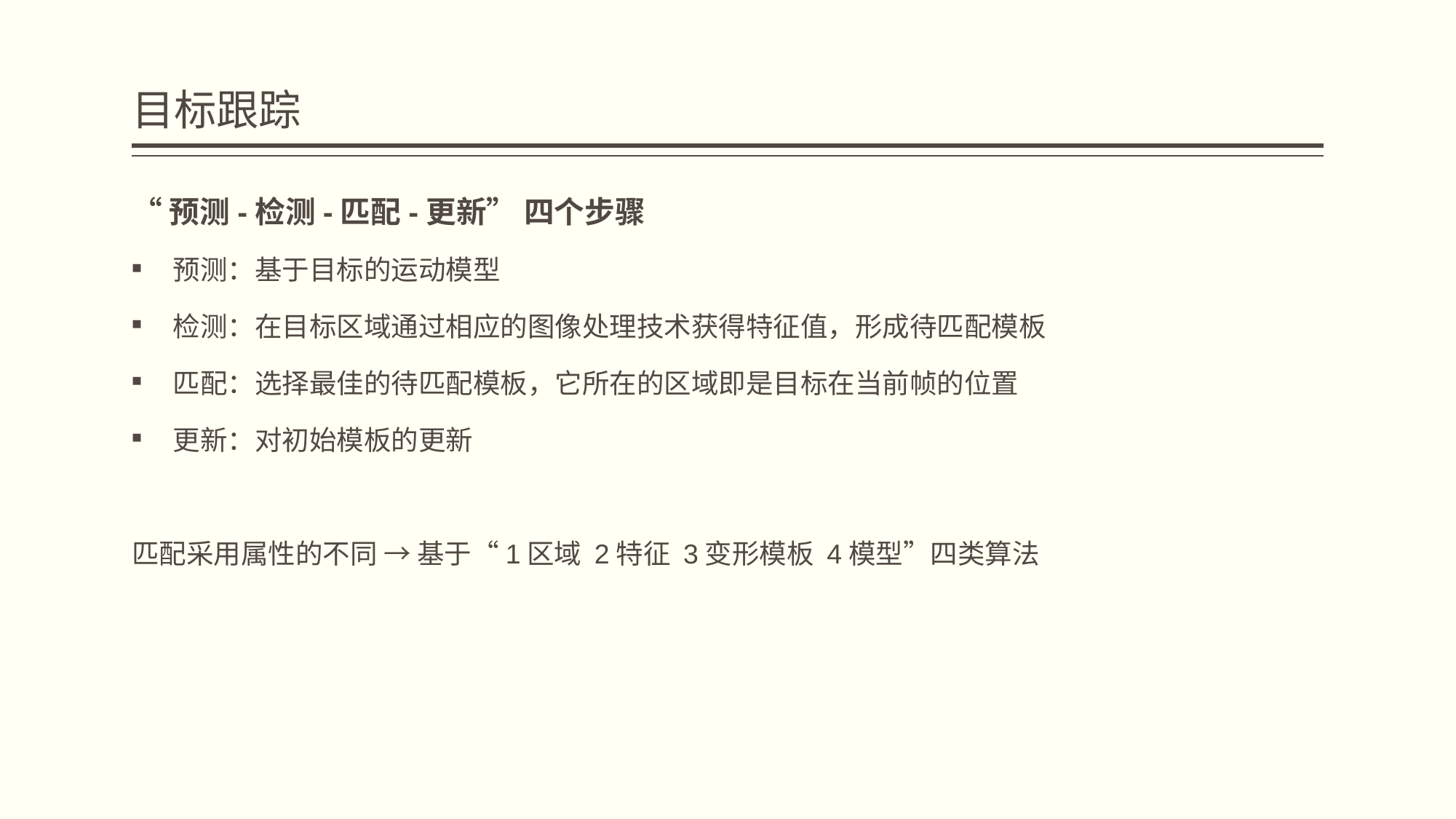

# 目标跟踪
“预测-检测-匹配-更新” 四个步骤
预测：基于目标的运动模型
检测：在目标区域通过相应的图像处理技术获得特征值，形成待匹配模板
匹配：选择最佳的待匹配模板，它所在的区域即是目标在当前帧的位置
更新：对初始模板的更新

匹配采用属性的不同 → 基于“1区域 2特征 3变形模板 4模型”四类算法